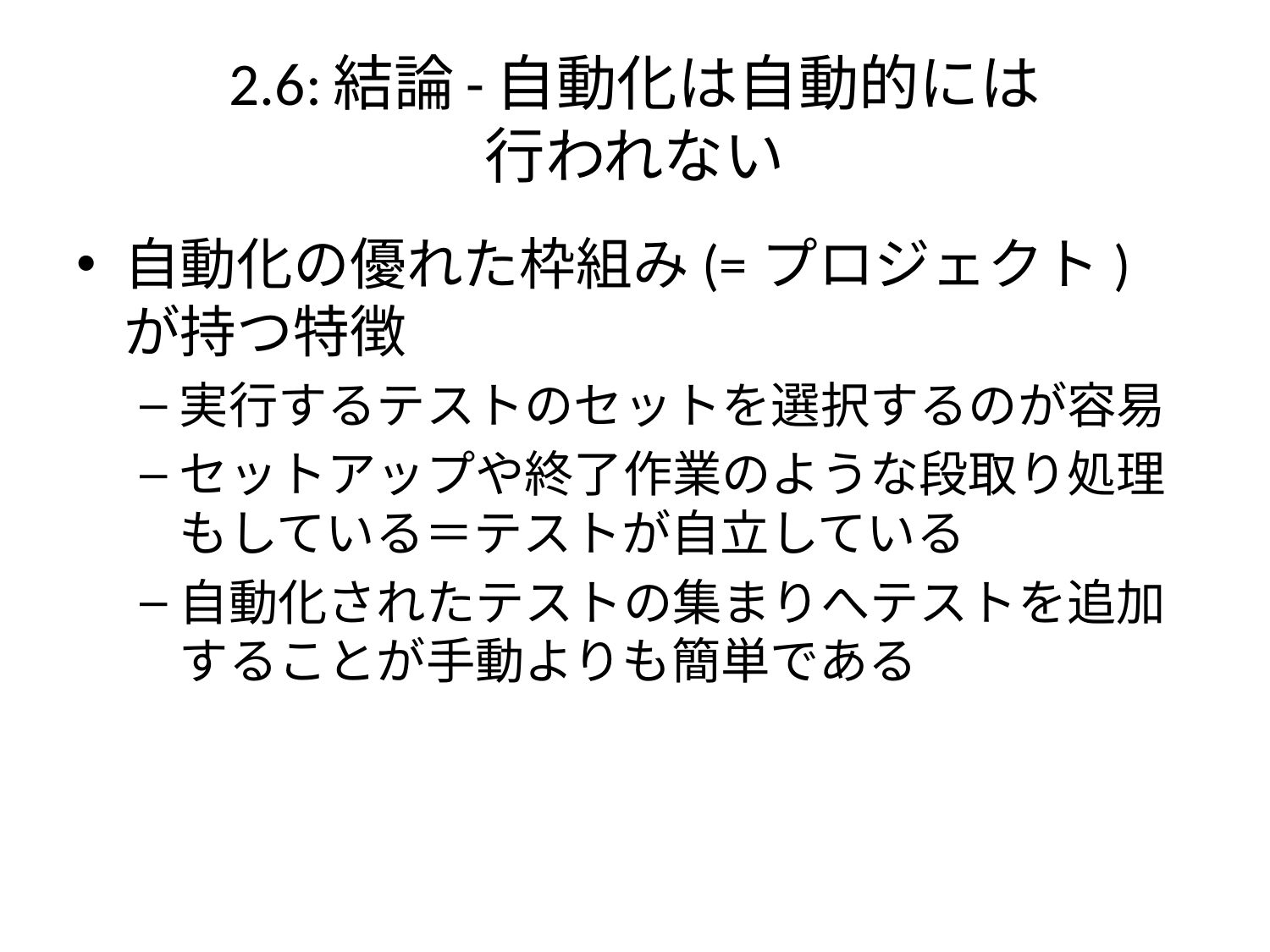

# 2.6:結論-自動化は自動的には 行われない
自動化の優れた枠組み(=プロジェクト)が持つ特徴
実行するテストのセットを選択するのが容易
セットアップや終了作業のような段取り処理もしている＝テストが自立している
自動化されたテストの集まりへテストを追加することが手動よりも簡単である